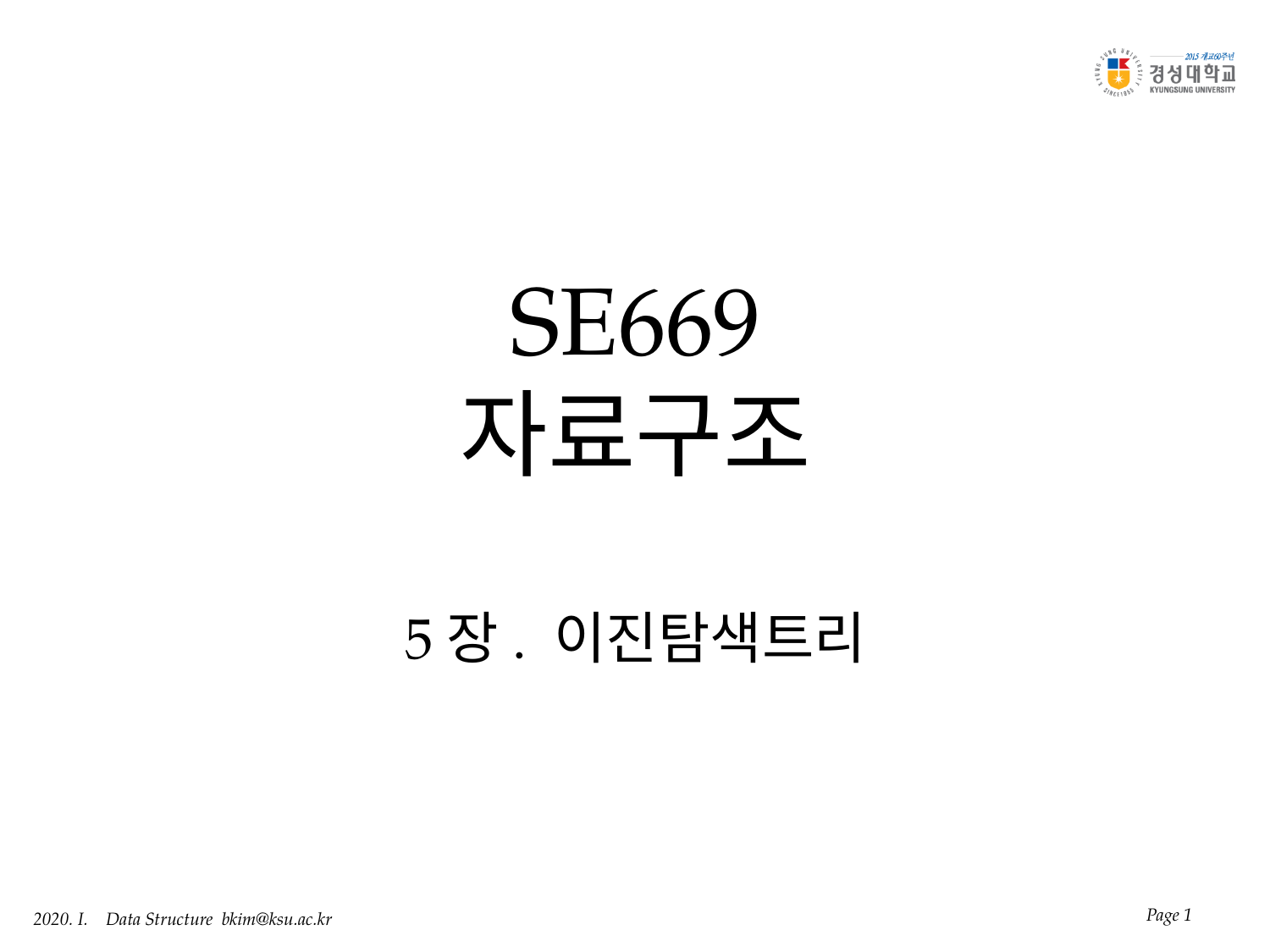

# SE669 자료구조 5장. 이진탐색트리
Page 1